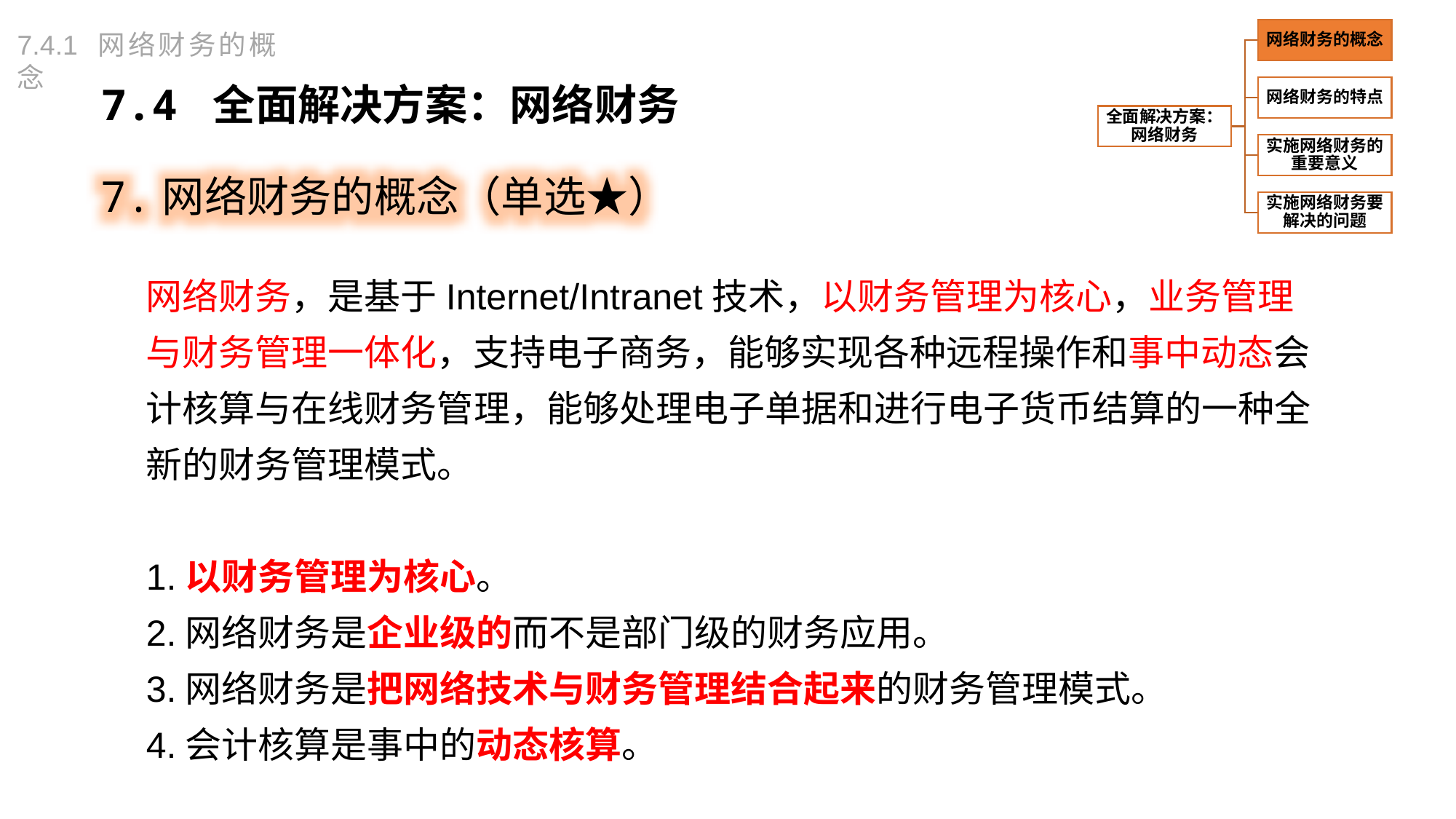

全面解决方案：网络财务
网络财务的概念
网络财务的特点
实施网络财务的重要意义
实施网络财务要解决的问题
7.4.1 网络财务的概念
7.4 全面解决方案：网络财务
7.网络财务的概念（单选★）
网络财务，是基于Internet/Intranet技术，以财务管理为核心，业务管理与财务管理一体化，支持电子商务，能够实现各种远程操作和事中动态会计核算与在线财务管理，能够处理电子单据和进行电子货币结算的一种全新的财务管理模式。

1.以财务管理为核心。
2.网络财务是企业级的而不是部门级的财务应用。
3.网络财务是把网络技术与财务管理结合起来的财务管理模式。
4.会计核算是事中的动态核算。